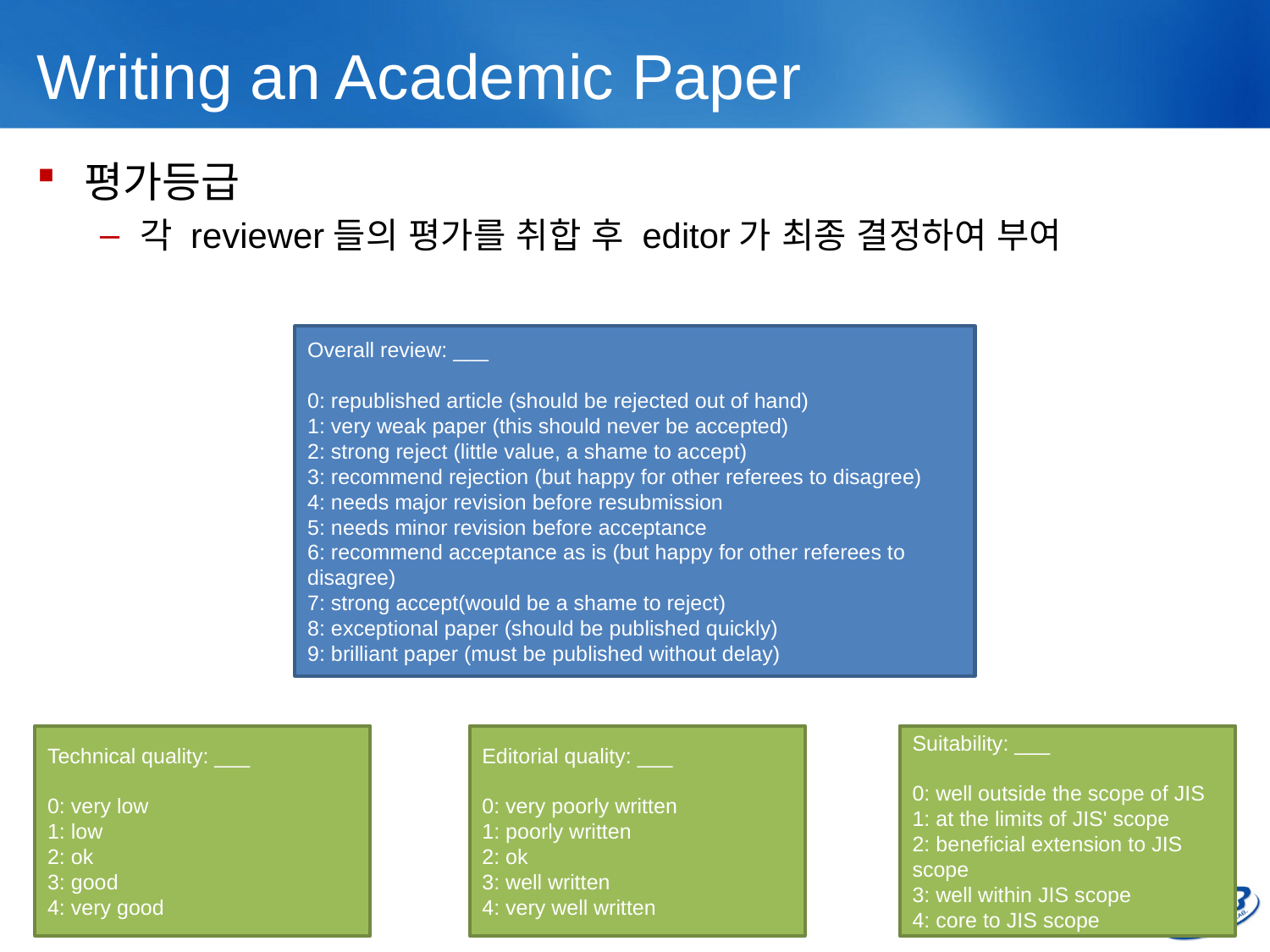

# Writing an Academic Paper
평가등급
각 reviewer들의 평가를 취합 후 editor가 최종 결정하여 부여
Overall review: ___

0: republished article (should be rejected out of hand)
1: very weak paper (this should never be accepted)
2: strong reject (little value, a shame to accept)
3: recommend rejection (but happy for other referees to disagree)
4: needs major revision before resubmission
5: needs minor revision before acceptance
6: recommend acceptance as is (but happy for other referees to disagree)
7: strong accept(would be a shame to reject)
8: exceptional paper (should be published quickly)
9: brilliant paper (must be published without delay)
Technical quality: ___

0: very low
1: low
2: ok
3: good
4: very good
Editorial quality: ___

0: very poorly written
1: poorly written
2: ok
3: well written
4: very well written
Suitability: ___

0: well outside the scope of JIS
1: at the limits of JIS' scope
2: beneficial extension to JIS scope
3: well within JIS scope
4: core to JIS scope
17